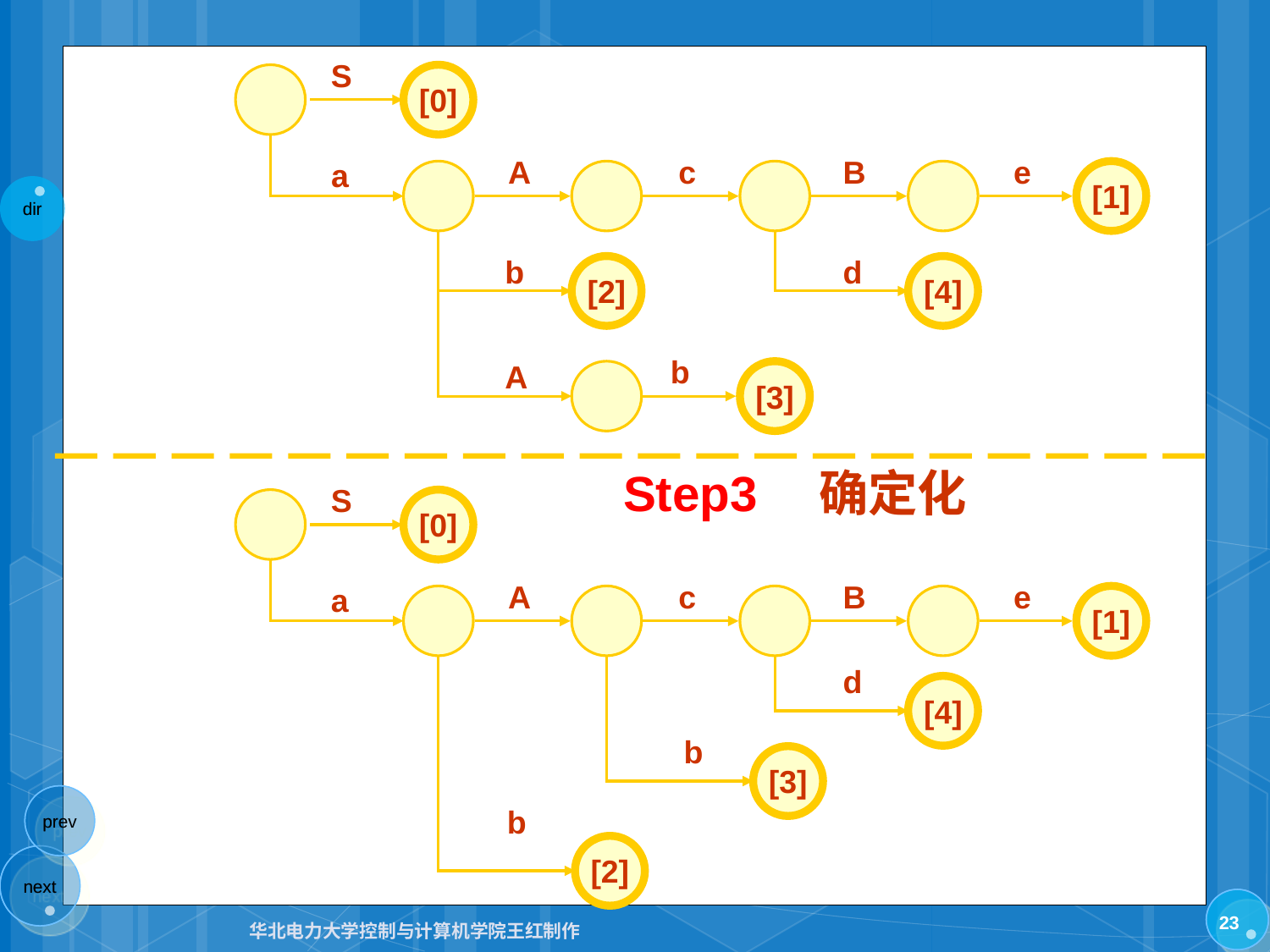

S

[0]

A
c
B
e

[1]
a
b
d
[2]
[4]
b

[3]
A

Step3　确定化
S

[0]
A
c
B
e

[1]
a
d
[4]
b
[3]
b
[2]
23
华北电力大学控制与计算机学院王红制作